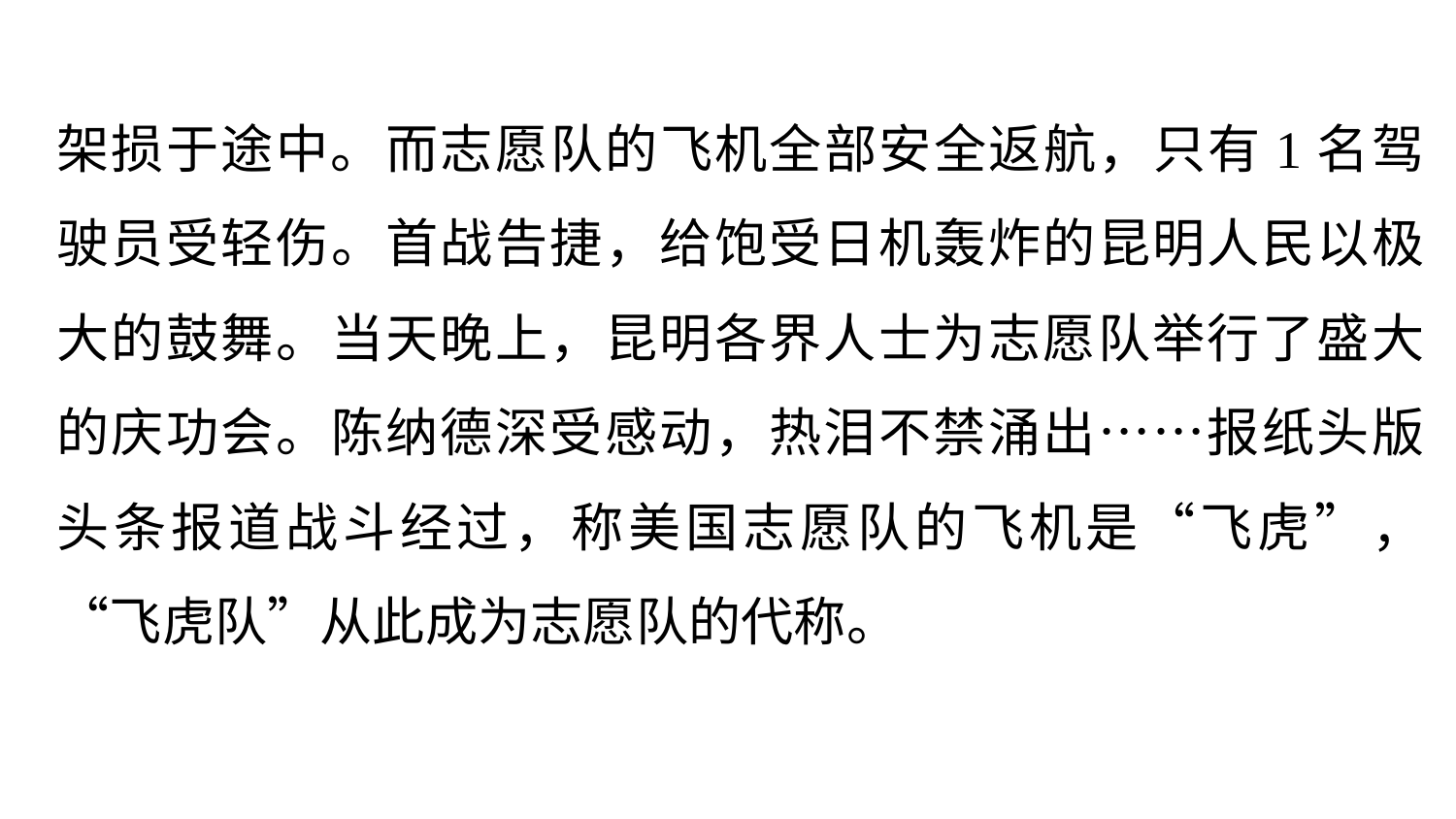

架损于途中。而志愿队的飞机全部安全返航，只有1名驾驶员受轻伤。首战告捷，给饱受日机轰炸的昆明人民以极大的鼓舞。当天晚上，昆明各界人士为志愿队举行了盛大的庆功会。陈纳德深受感动，热泪不禁涌出……报纸头版头条报道战斗经过，称美国志愿队的飞机是“飞虎”，“飞虎队”从此成为志愿队的代称。